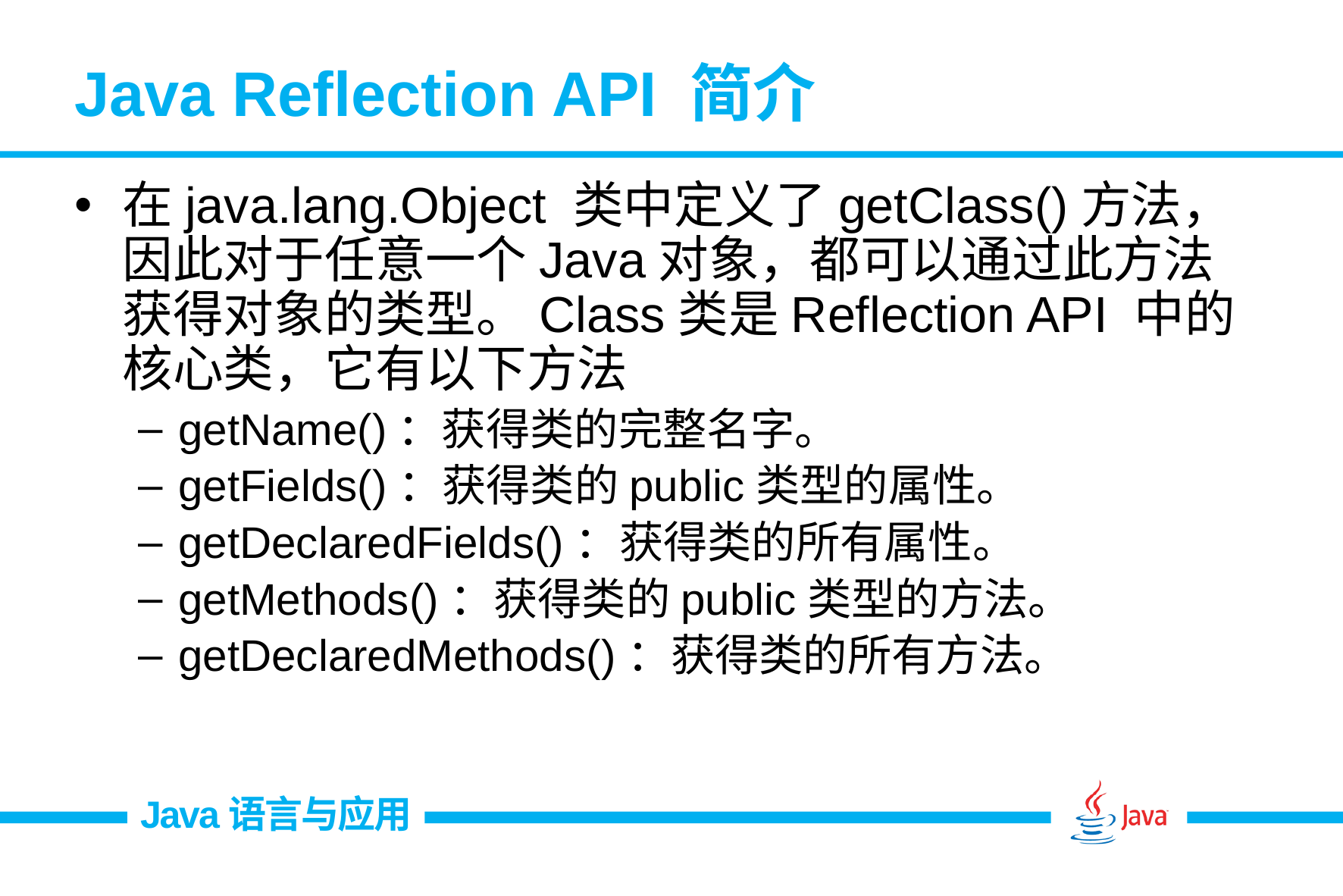

# Java Reflection API 简介
在java.lang.Object 类中定义了getClass()方法，因此对于任意一个Java对象，都可以通过此方法获得对象的类型。Class类是Reflection API 中的核心类，它有以下方法
getName()：获得类的完整名字。
getFields()：获得类的public类型的属性。
getDeclaredFields()：获得类的所有属性。
getMethods()：获得类的public类型的方法。
getDeclaredMethods()：获得类的所有方法。